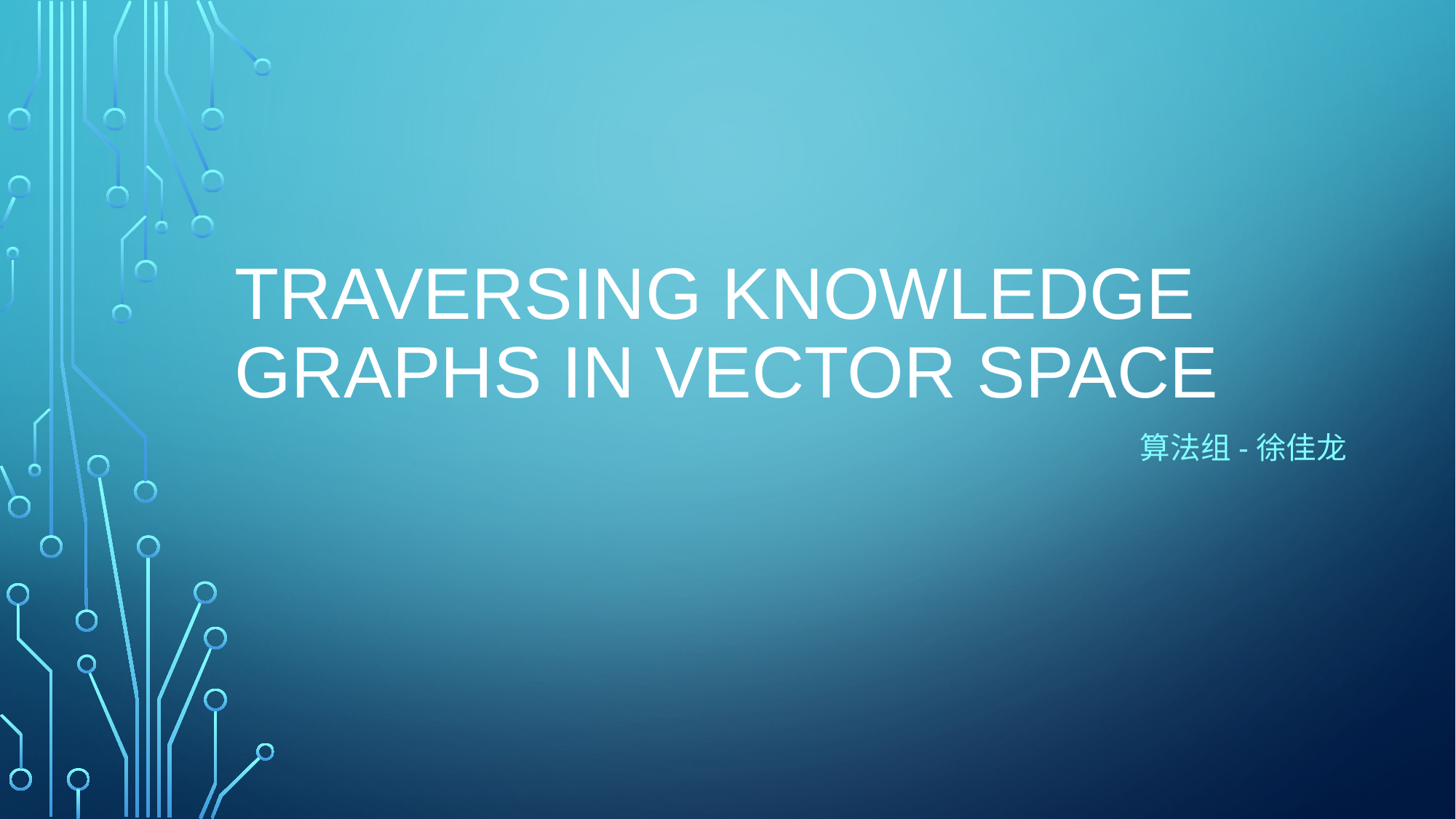

# Traversing Knowledge Graphs in Vector Space
算法组-徐佳龙